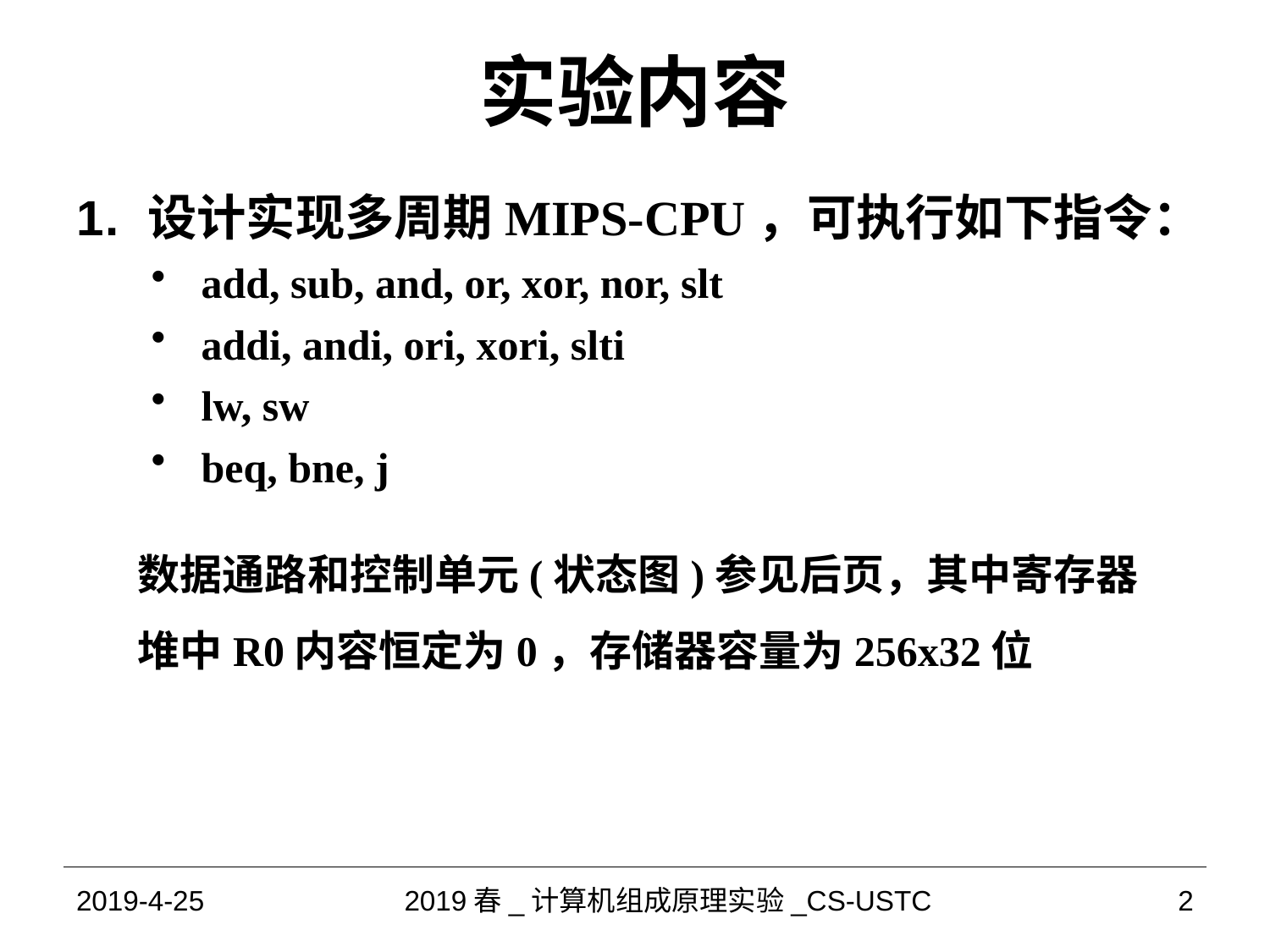

# 实验内容
设计实现多周期MIPS-CPU，可执行如下指令：
add, sub, and, or, xor, nor, slt
addi, andi, ori, xori, slti
lw, sw
beq, bne, j
数据通路和控制单元(状态图)参见后页，其中寄存器堆中R0内容恒定为0，存储器容量为256x32位

2019-4-25
2019春_计算机组成原理实验_CS-USTC
2